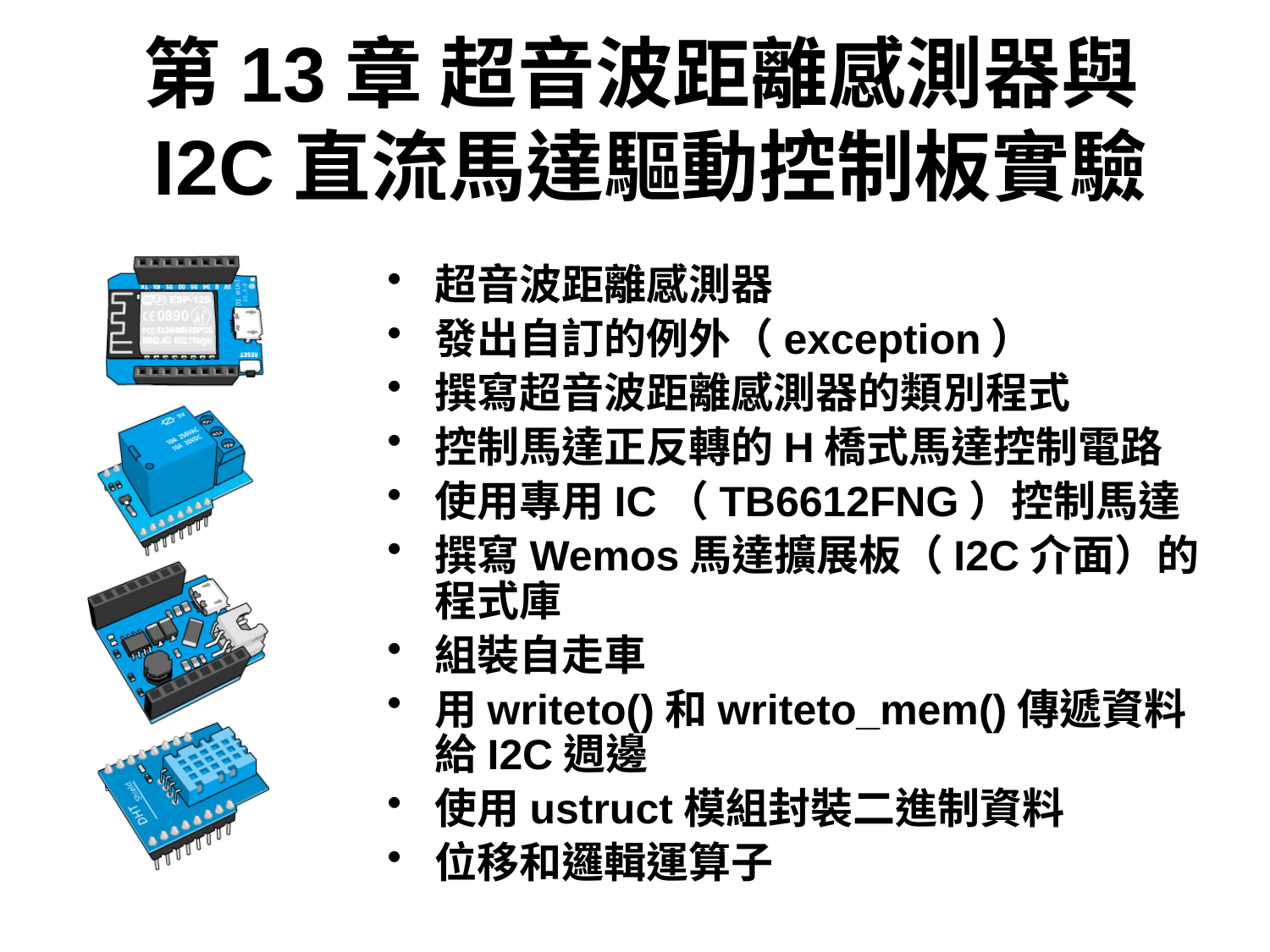

# 第13章 超音波距離感測器與I2C直流馬達驅動控制板實驗
超音波距離感測器
發出自訂的例外（exception）
撰寫超音波距離感測器的類別程式
控制馬達正反轉的H橋式馬達控制電路
使用專用IC（TB6612FNG）控制馬達
撰寫Wemos馬達擴展板（I2C介面）的程式庫
組裝自走車
用writeto()和writeto_mem()傳遞資料給I2C週邊
使用ustruct模組封裝二進制資料
位移和邏輯運算子